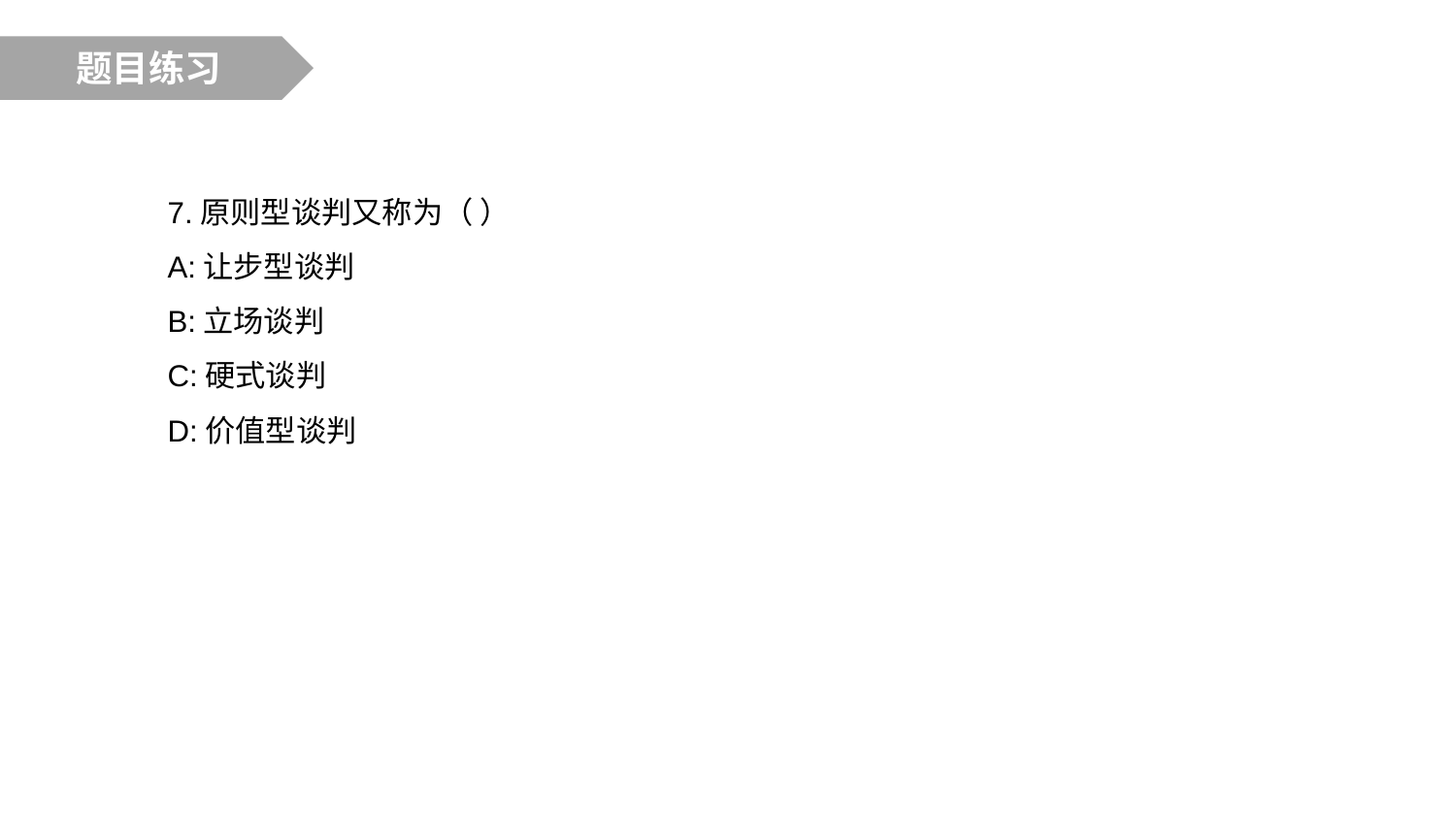

题目练习
7.原则型谈判又称为（ ）
A:让步型谈判
B:立场谈判
C:硬式谈判
D:价值型谈判